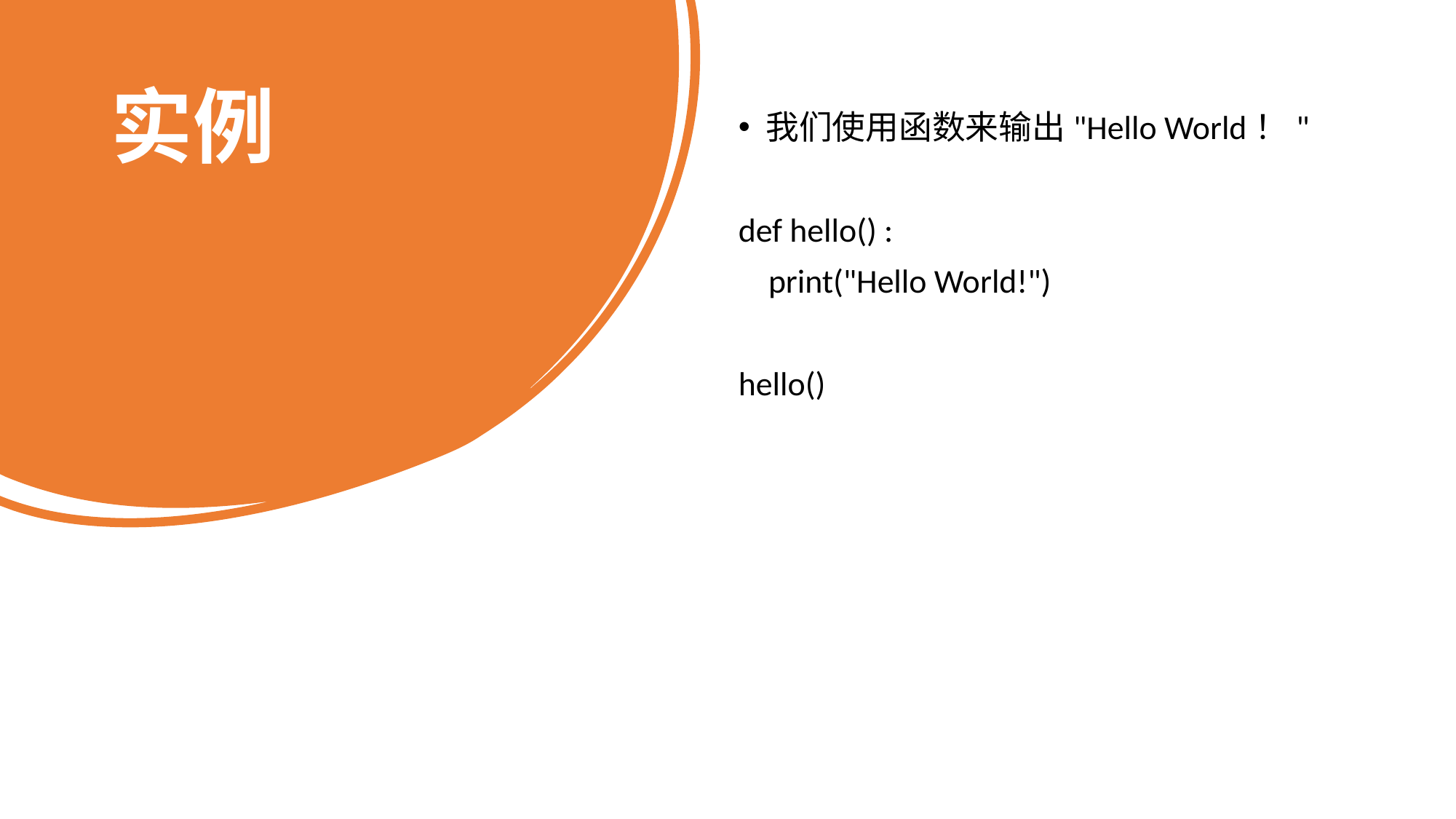

# 实例
我们使用函数来输出"Hello World！"

def hello() :
    print("Hello World!")

hello()